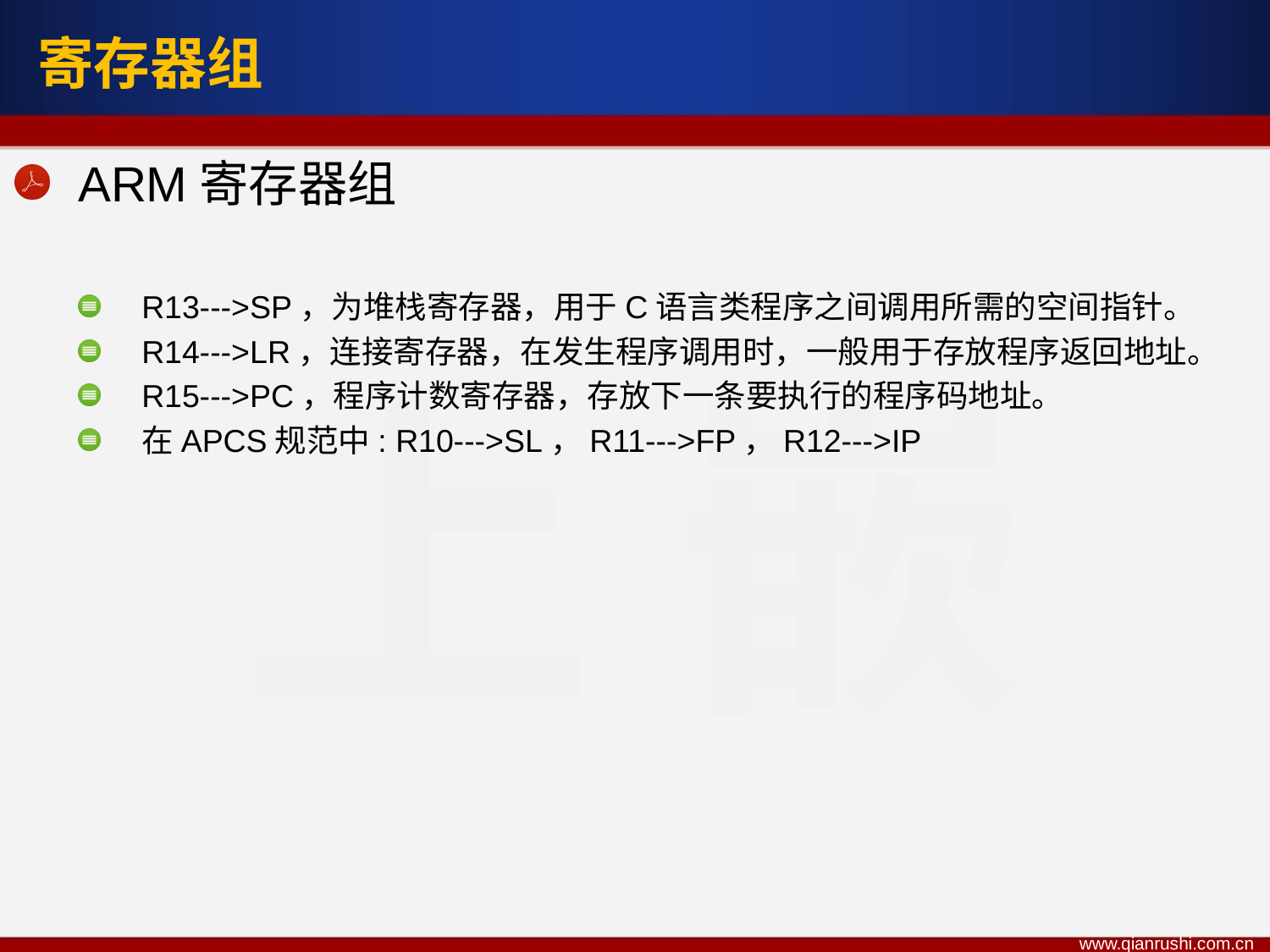

寄存器组
ARM寄存器组

R13--->SP，为堆栈寄存器，用于C语言类程序之间调用所需的空间指针。
R14--->LR，连接寄存器，在发生程序调用时，一般用于存放程序返回地址。
R15--->PC，程序计数寄存器，存放下一条要执行的程序码地址。
在APCS规范中:	R10--->SL，R11--->FP，R12--->IP